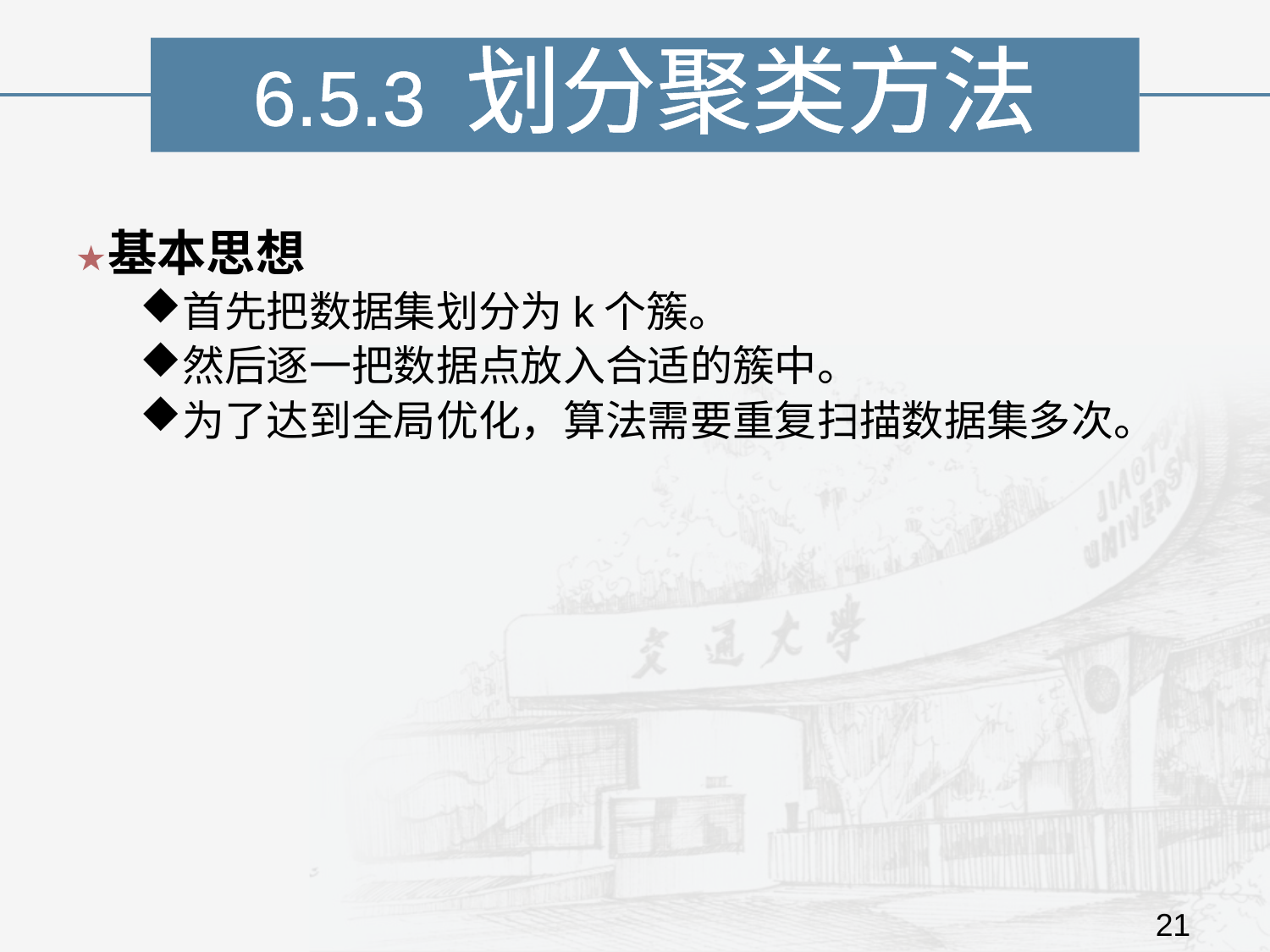

6.5.3 划分聚类方法
基本思想
首先把数据集划分为k个簇。
然后逐一把数据点放入合适的簇中。
为了达到全局优化，算法需要重复扫描数据集多次。
21